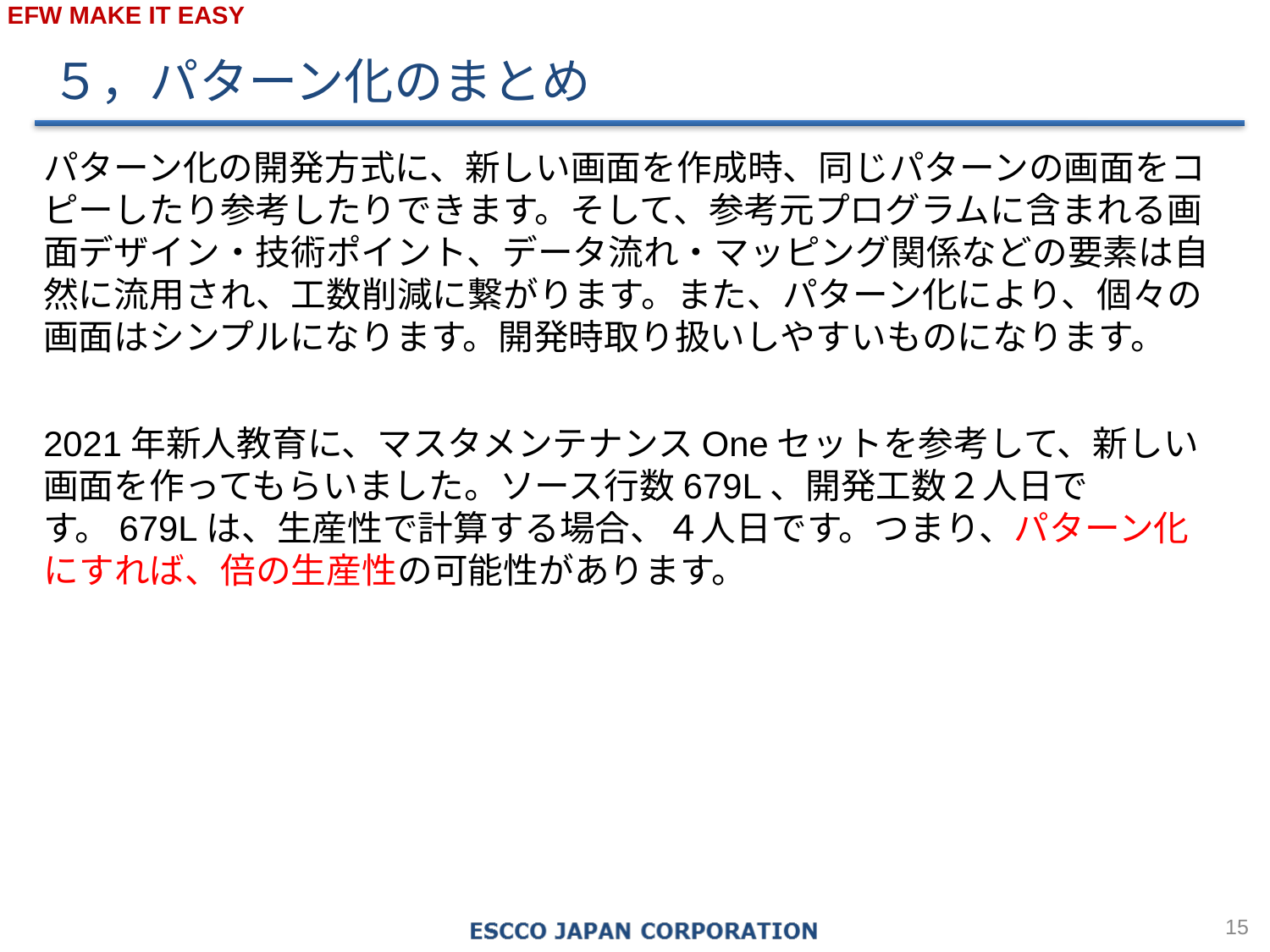

５，パターン化のまとめ
パターン化の開発方式に、新しい画面を作成時、同じパターンの画面をコピーしたり参考したりできます。そして、参考元プログラムに含まれる画面デザイン・技術ポイント、データ流れ・マッピング関係などの要素は自然に流用され、工数削減に繋がります。また、パターン化により、個々の画面はシンプルになります。開発時取り扱いしやすいものになります。

2021年新人教育に、マスタメンテナンスOneセットを参考して、新しい画面を作ってもらいました。ソース行数679L、開発工数２人日です。679Lは、生産性で計算する場合、４人日です。つまり、パターン化にすれば、倍の生産性の可能性があります。
15